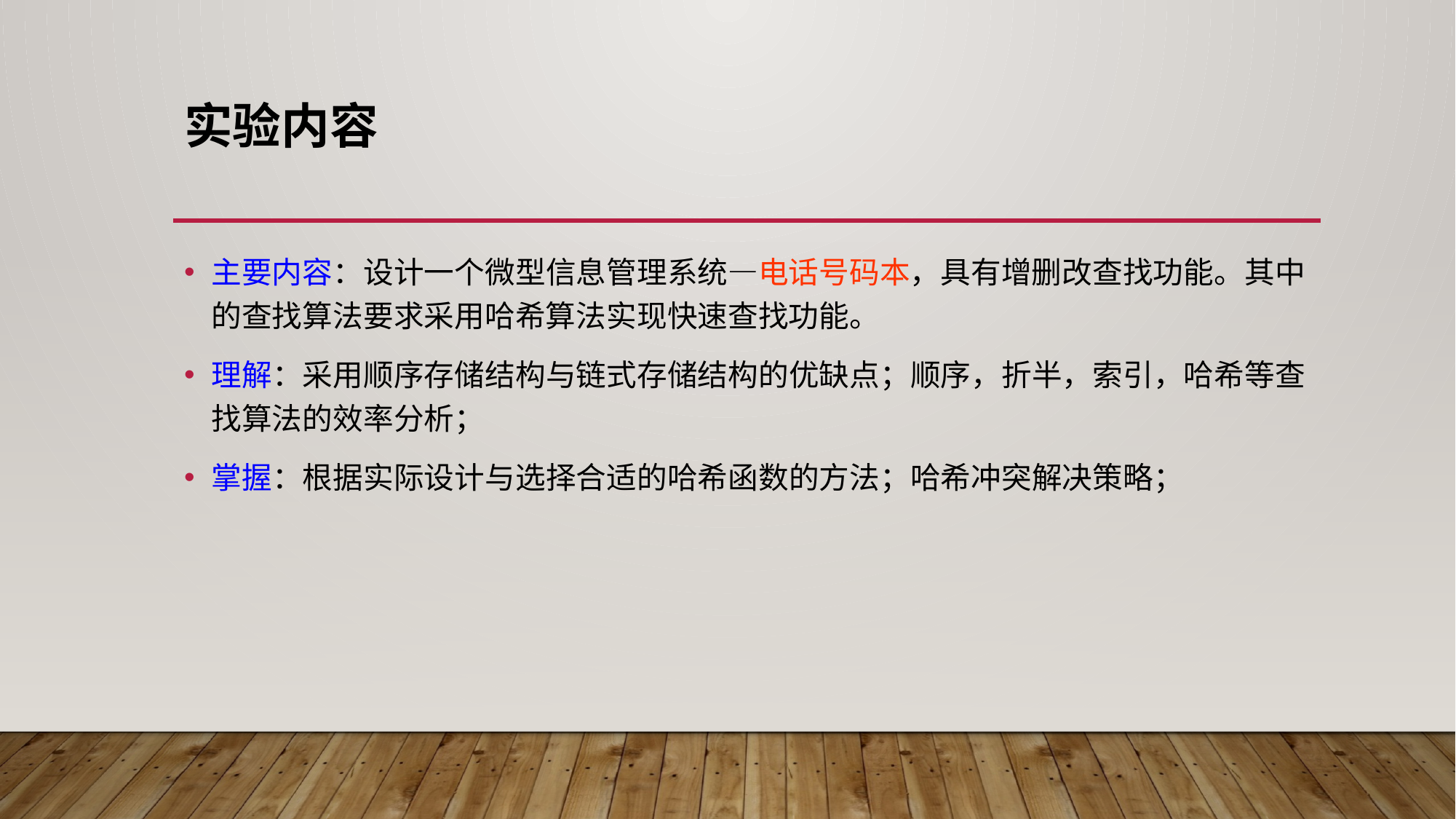

# 实验内容
主要内容：设计一个微型信息管理系统—电话号码本，具有增删改查找功能。其中的查找算法要求采用哈希算法实现快速查找功能。
理解：采用顺序存储结构与链式存储结构的优缺点；顺序，折半，索引，哈希等查找算法的效率分析；
掌握：根据实际设计与选择合适的哈希函数的方法；哈希冲突解决策略；